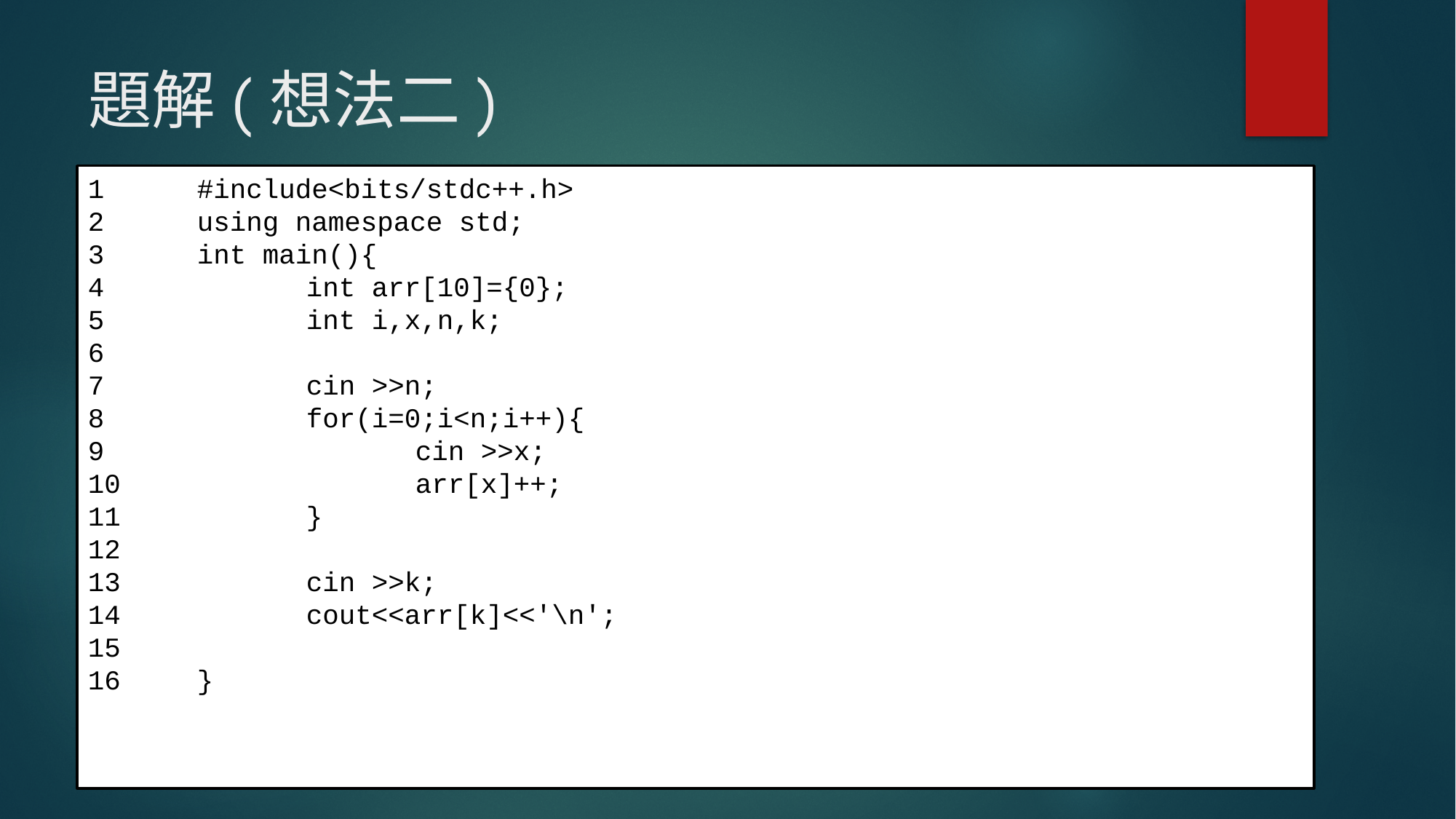

# 題解(想法二)
1	#include<bits/stdc++.h>
2	using namespace std;
3	int main(){
4		int arr[10]={0};
5		int i,x,n,k;
6
7		cin >>n;
8		for(i=0;i<n;i++){
9			cin >>x;
10			arr[x]++;
11		}
12
13		cin >>k;
14		cout<<arr[k]<<'\n';
15
16	}